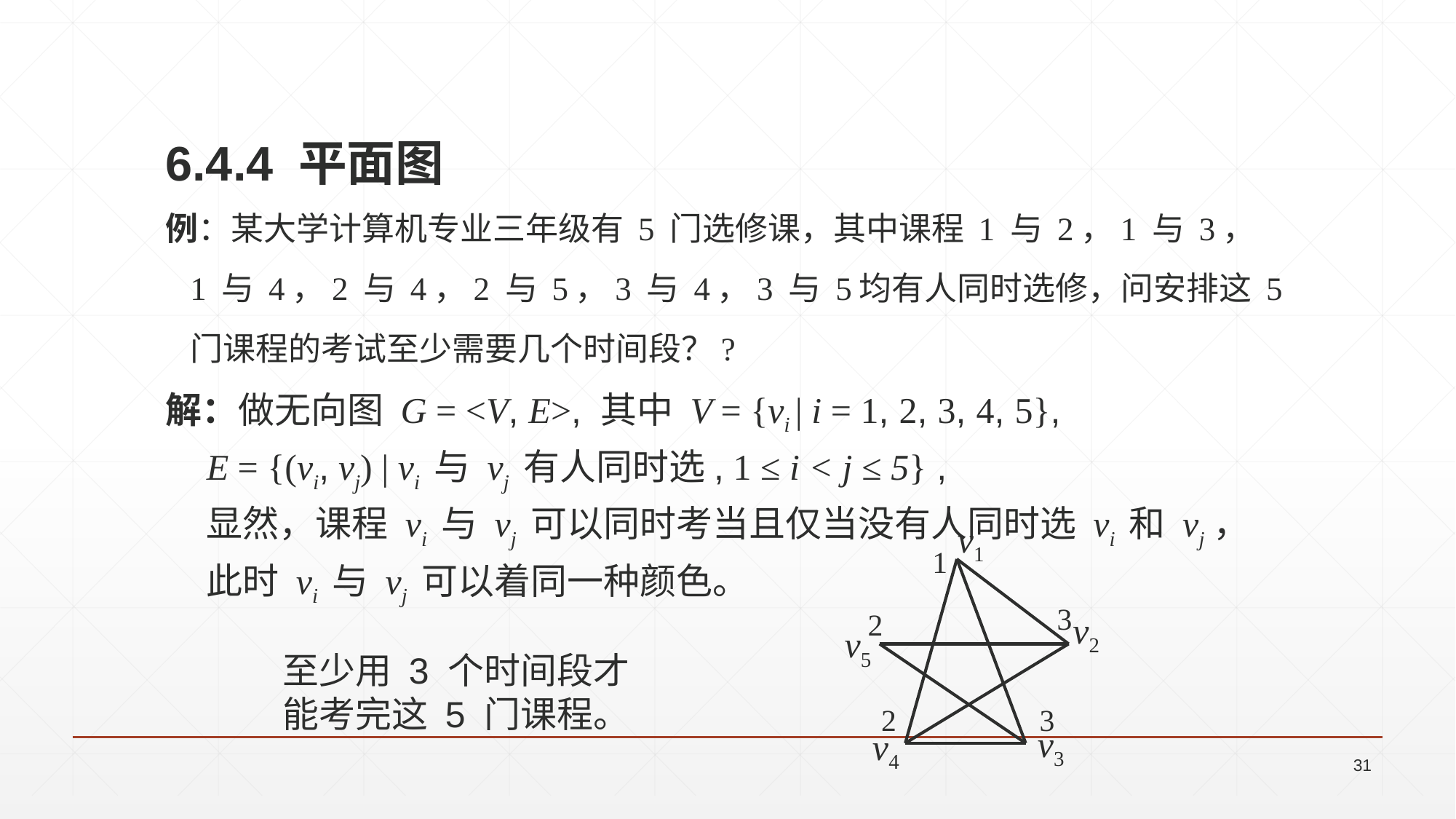

6.4.4 平面图
例：某大学计算机专业三年级有 5 门选修课，其中课程 1 与 2，1 与 3，
	1 与 4，2 与 4，2 与 5，3 与 4，3 与 5均有人同时选修，问安排这 5
	门课程的考试至少需要几个时间段？?
解：做无向图 G = <V, E>, 其中 V = {vi | i = 1, 2, 3, 4, 5},
	E = {(vi, vj) | vi 与 vj 有人同时选, 1 ≤ i < j ≤ 5} ,
	显然，课程 vi 与 vj 可以同时考当且仅当没有人同时选 vi 和 vj，
	此时 vi 与 vj 可以着同一种颜色。
v1
v2
v5
v3
v4
1
3
2
至少用 3 个时间段才能考完这 5 门课程。
2
3
31